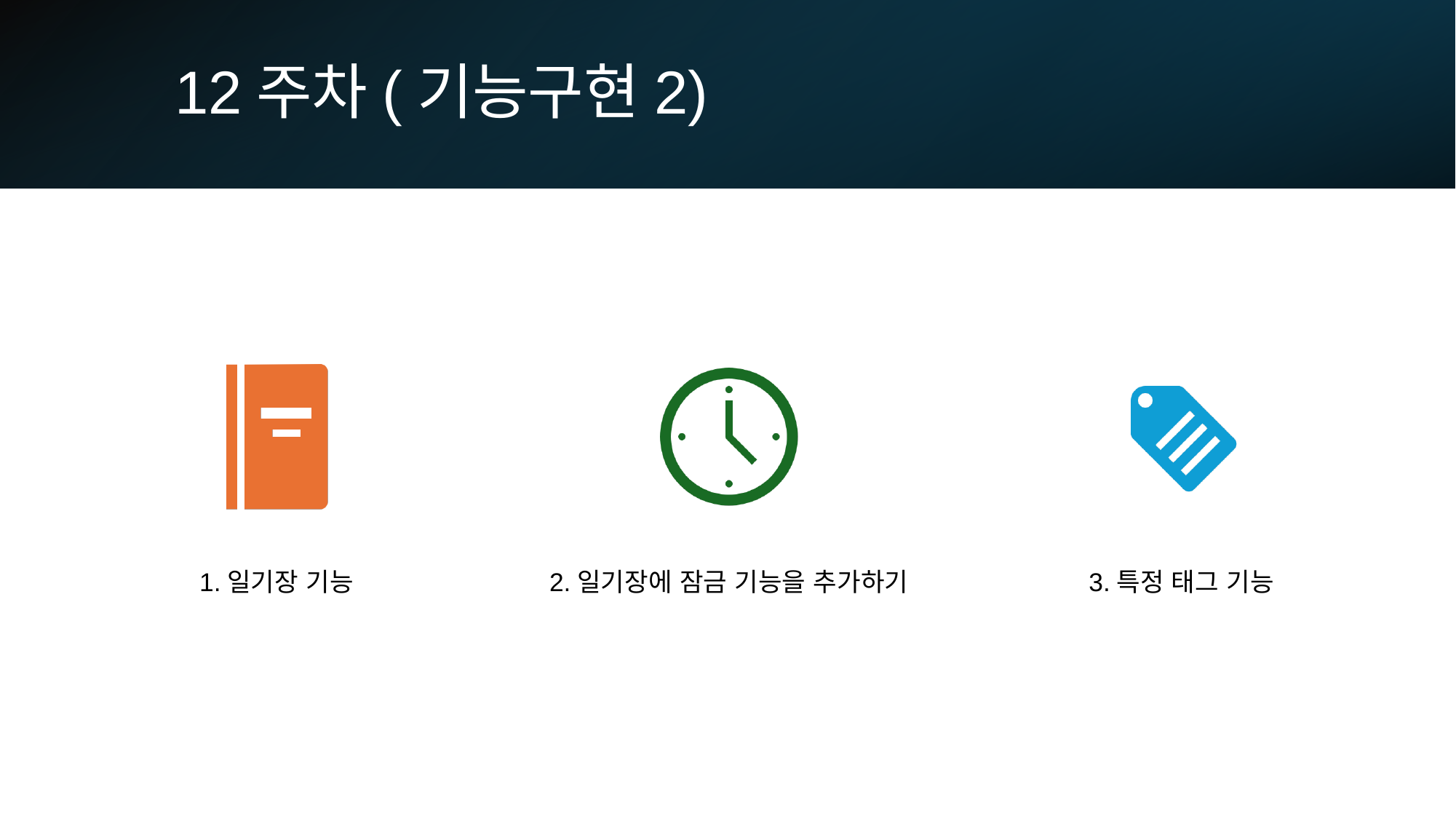

# 12주차(기능구현2)
1.일기장 기능
2.일기장에 잠금 기능을 추가하기
3.특정 태그 기능